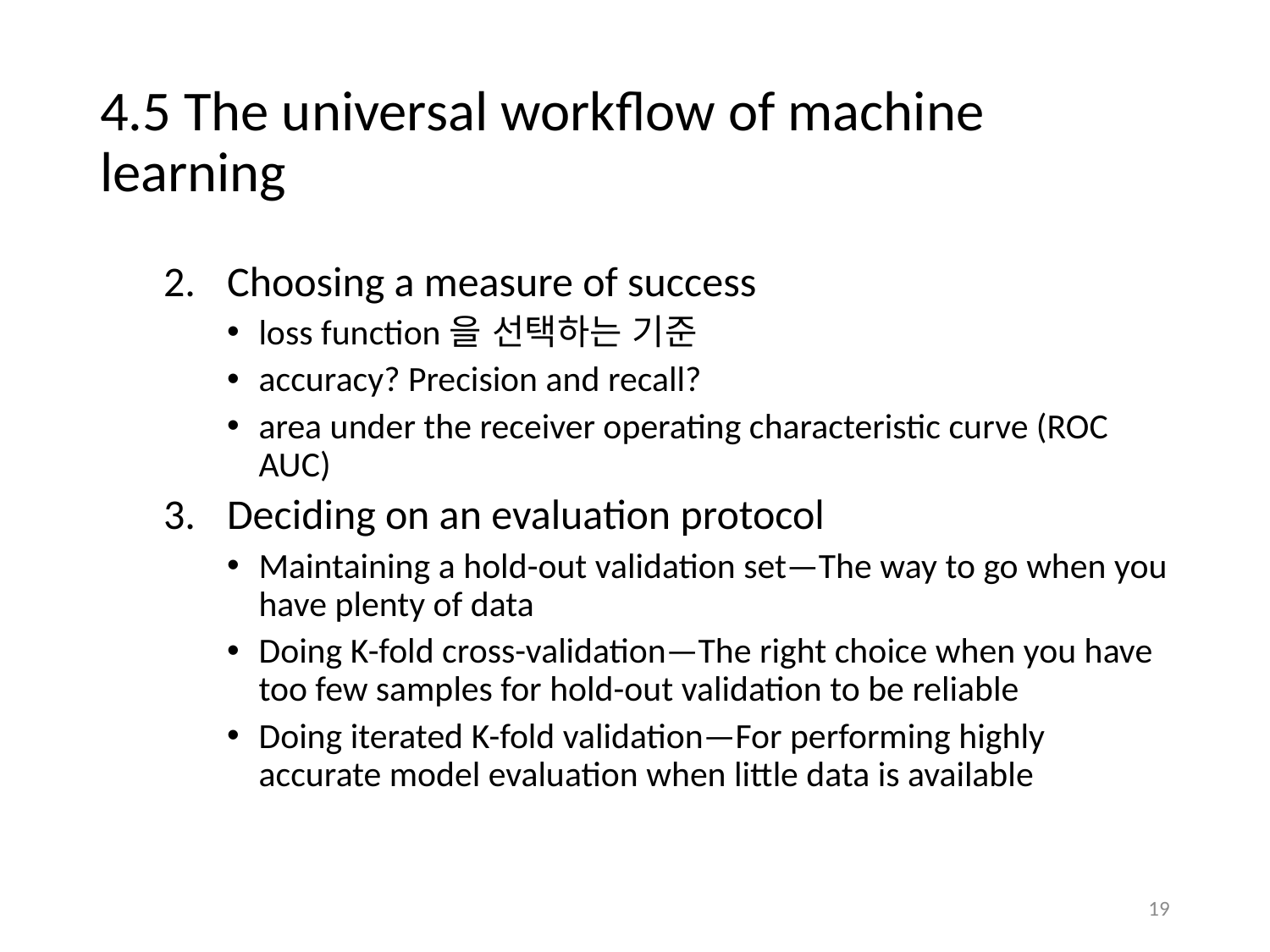

# 4.5 The universal workflow of machine learning
Choosing a measure of success
loss function을 선택하는 기준
accuracy? Precision and recall?
area under the receiver operating characteristic curve (ROC AUC)
Deciding on an evaluation protocol
Maintaining a hold-out validation set—The way to go when you have plenty of data
Doing K-fold cross-validation—The right choice when you have too few samples for hold-out validation to be reliable
Doing iterated K-fold validation—For performing highly accurate model evaluation when little data is available
19